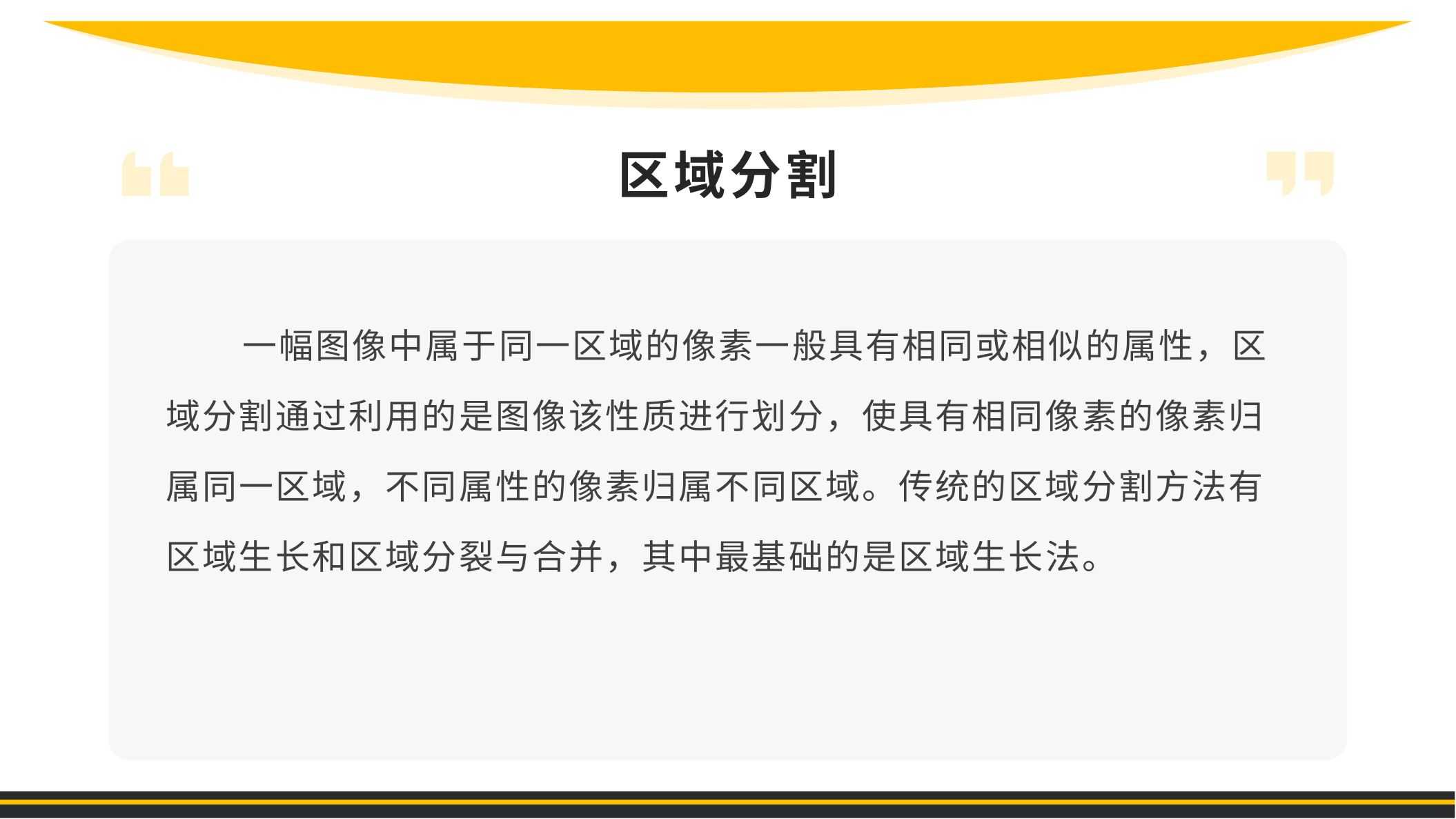

区域分割

       一幅图像中属于同一区域的像素一般具有相同或相似的属性，区域分割通过利用的是图像该性质进行划分，使具有相同像素的像素归属同一区域，不同属性的像素归属不同区域。传统的区域分割方法有区域生长和区域分裂与合并，其中最基础的是区域生长法。